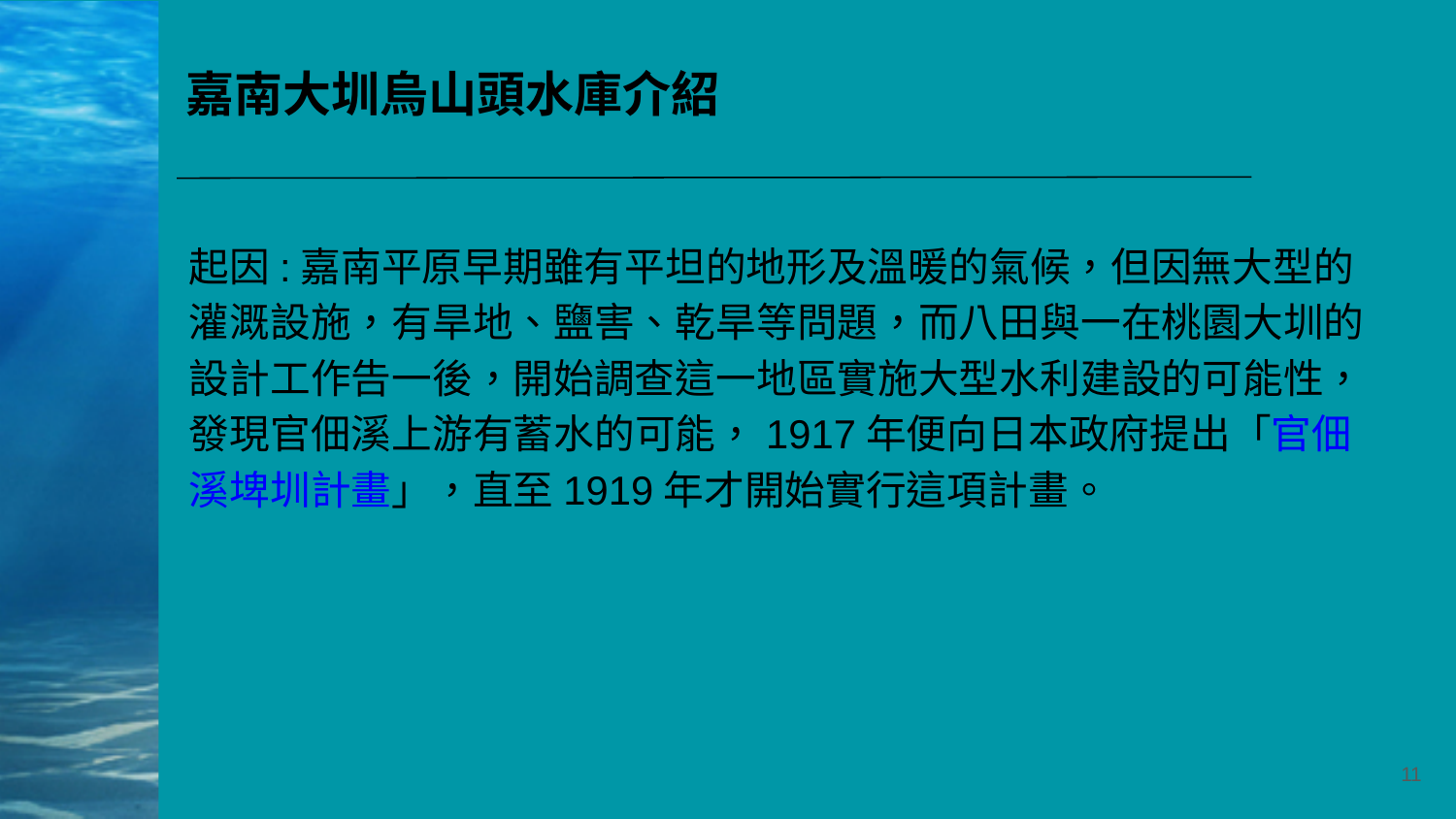

嘉南大圳烏山頭水庫介紹
起因:嘉南平原早期雖有平坦的地形及溫暖的氣候，但因無大型的灌溉設施，有旱地、鹽害、乾旱等問題，而八田與一在桃園大圳的設計工作告一後，開始調查這一地區實施大型水利建設的可能性，發現官佃溪上游有蓄水的可能，1917年便向日本政府提出「官佃溪埤圳計畫」，直至1919年才開始實行這項計畫。